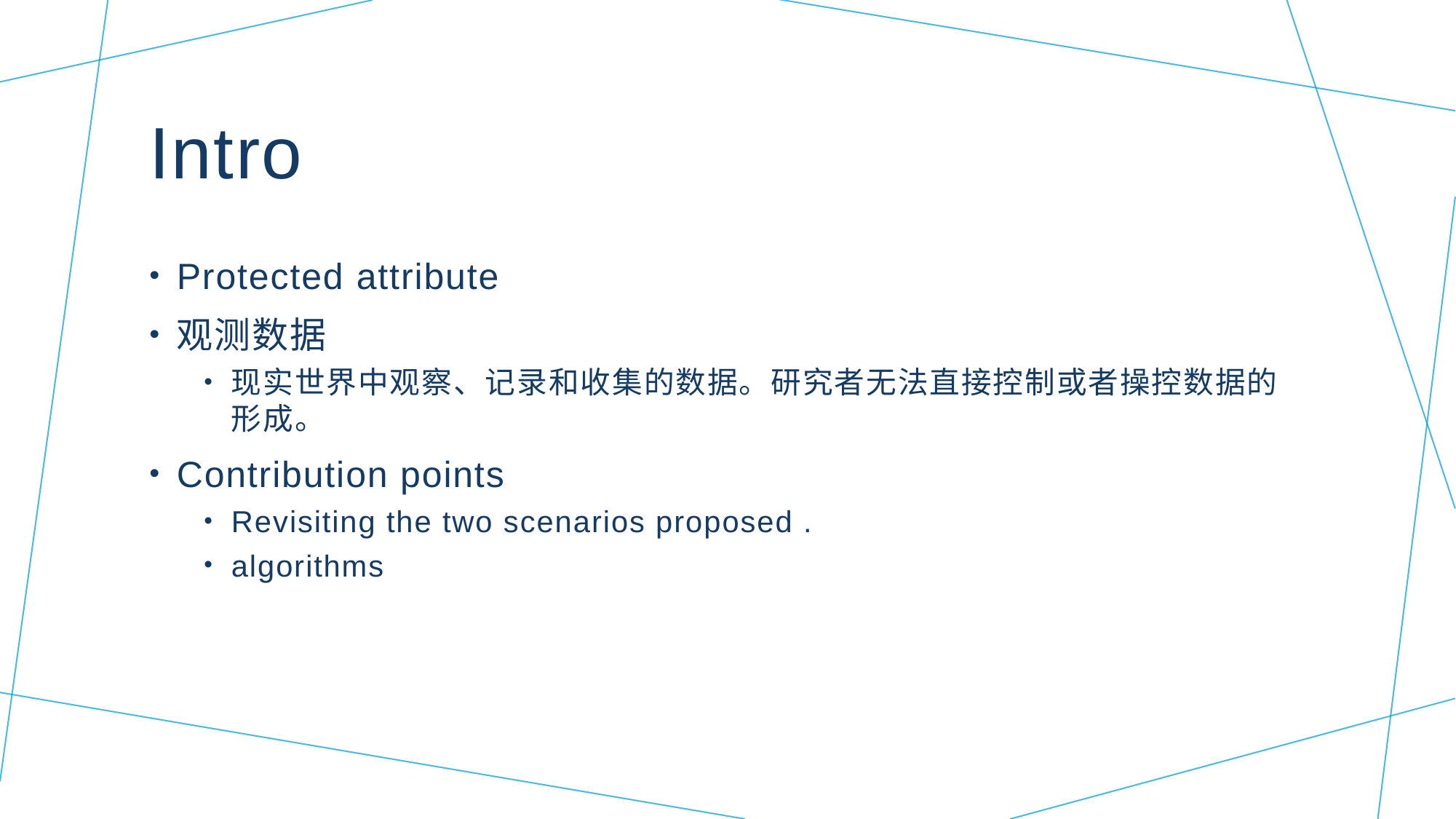

# Intro
Protected attribute
观测数据
现实世界中观察、记录和收集的数据。研究者无法直接控制或者操控数据的形成。
Contribution points
Revisiting the two scenarios proposed .
algorithms